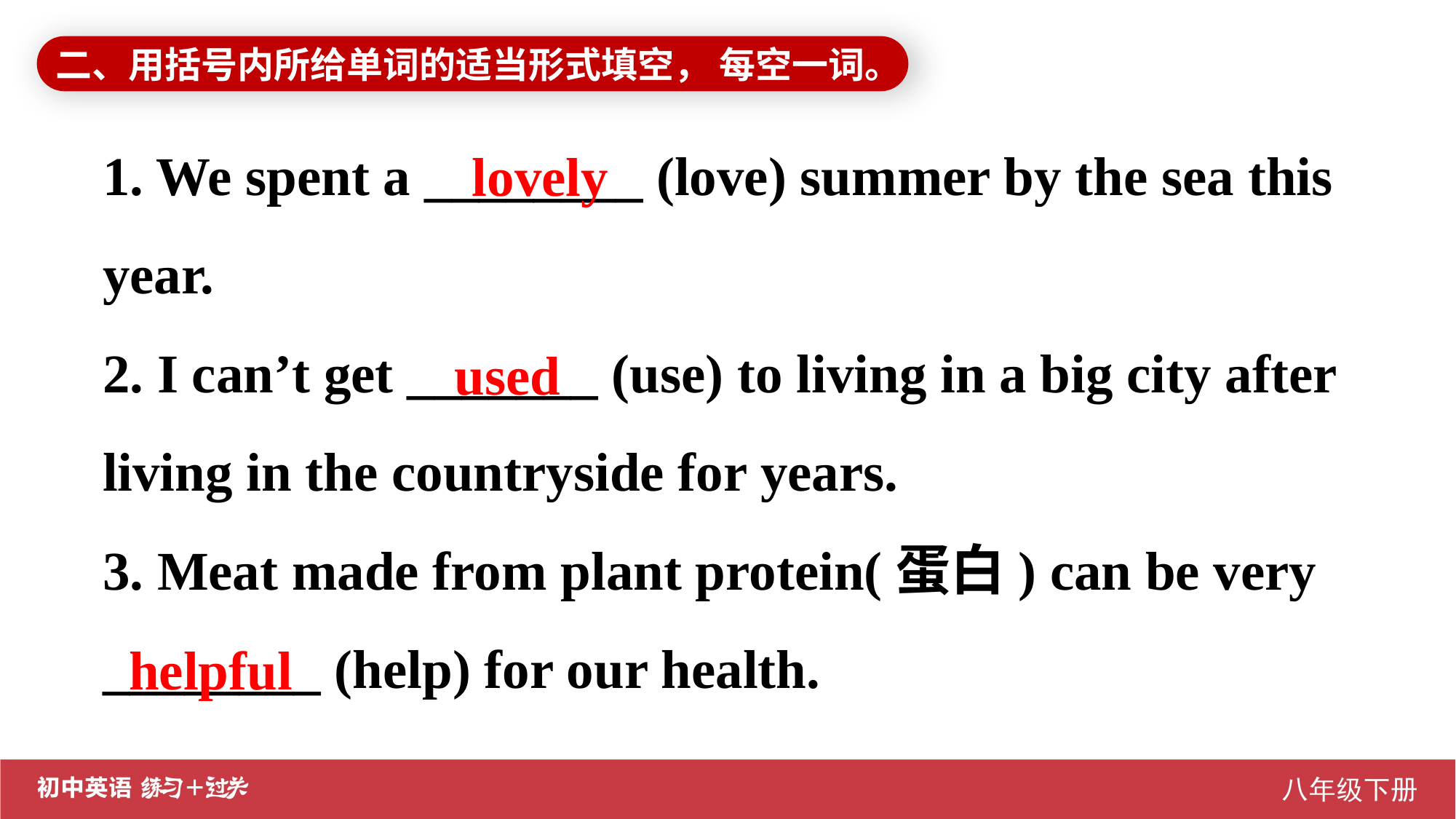

二、用括号内所给单词的适当形式填空， 每空一词。
1. We spent a ________ (love) summer by the sea this year.
2. I can’t get _______ (use) to living in a big city after living in the countryside for years.
3. Meat made from plant protein(蛋白) can be very ________ (help) for our health.
 lovely
used
helpful